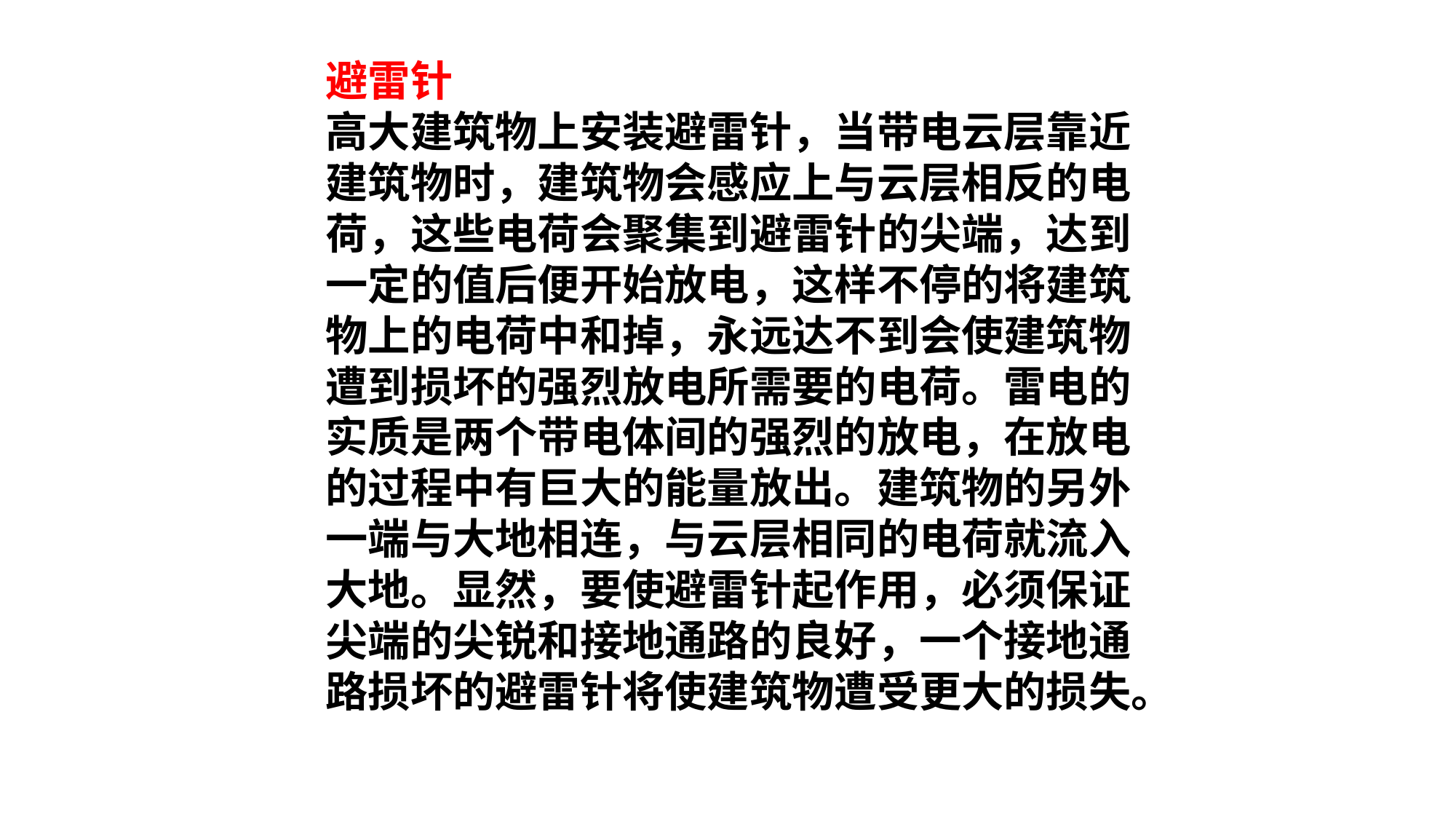

避雷针
高大建筑物上安装避雷针，当带电云层靠近建筑物时，建筑物会感应上与云层相反的电荷，这些电荷会聚集到避雷针的尖端，达到一定的值后便开始放电，这样不停的将建筑物上的电荷中和掉，永远达不到会使建筑物遭到损坏的强烈放电所需要的电荷。雷电的实质是两个带电体间的强烈的放电，在放电的过程中有巨大的能量放出。建筑物的另外一端与大地相连，与云层相同的电荷就流入大地。显然，要使避雷针起作用，必须保证尖端的尖锐和接地通路的良好，一个接地通路损坏的避雷针将使建筑物遭受更大的损失。